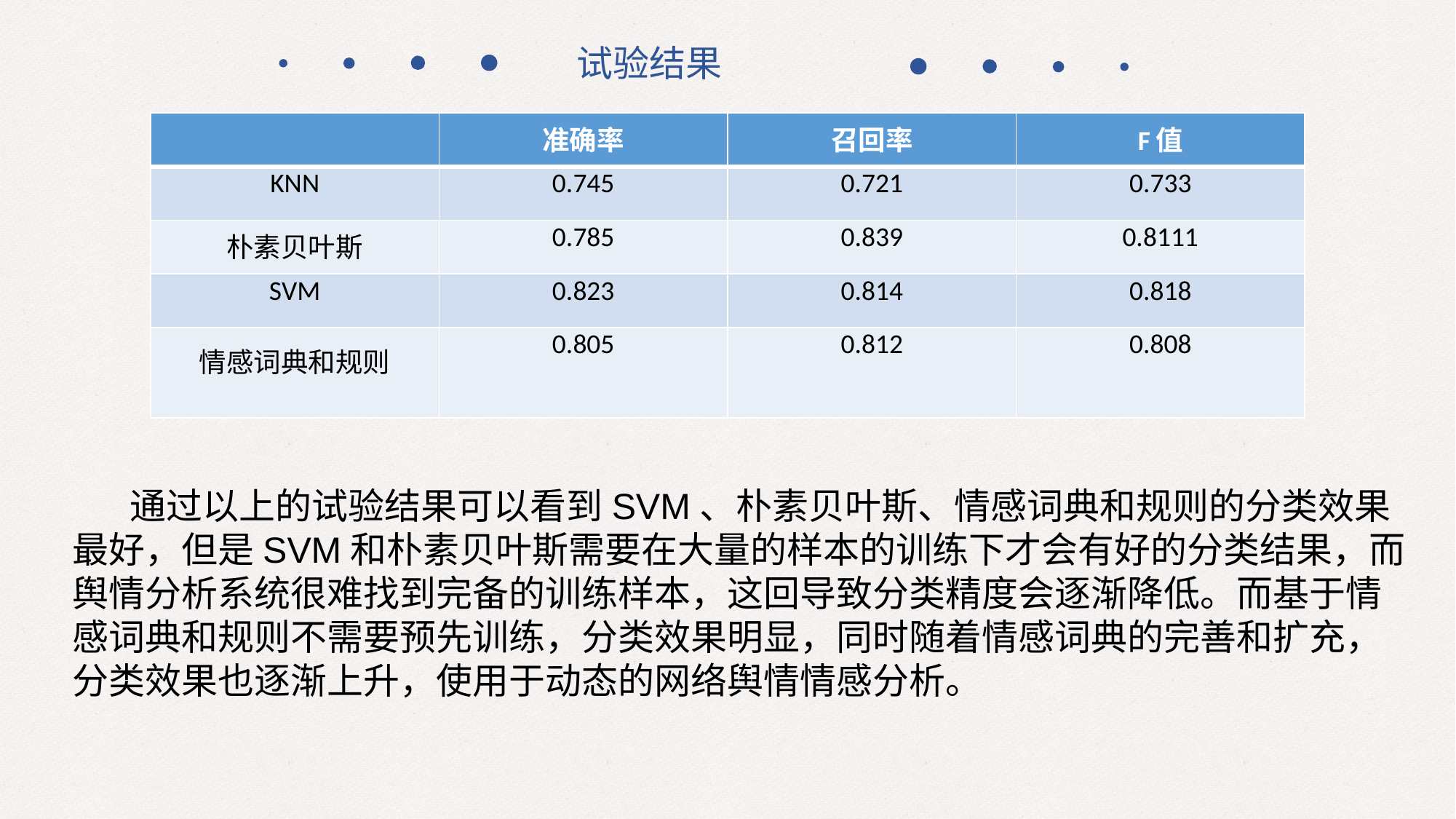

试验结果

|  | 准确率 | 召回率 | F值 |
| --- | --- | --- | --- |
| KNN | 0.745 | 0.721 | 0.733 |
| 朴素贝叶斯 | 0.785 | 0.839 | 0.8111 |
| SVM | 0.823 | 0.814 | 0.818 |
| 情感词典和规则 | 0.805 | 0.812 | 0.808 |
      通过以上的试验结果可以看到SVM、朴素贝叶斯、情感词典和规则的分类效果最好，但是SVM和朴素贝叶斯需要在大量的样本的训练下才会有好的分类结果，而舆情分析系统很难找到完备的训练样本，这回导致分类精度会逐渐降低。而基于情感词典和规则不需要预先训练，分类效果明显，同时随着情感词典的完善和扩充，分类效果也逐渐上升，使用于动态的网络舆情情感分析。